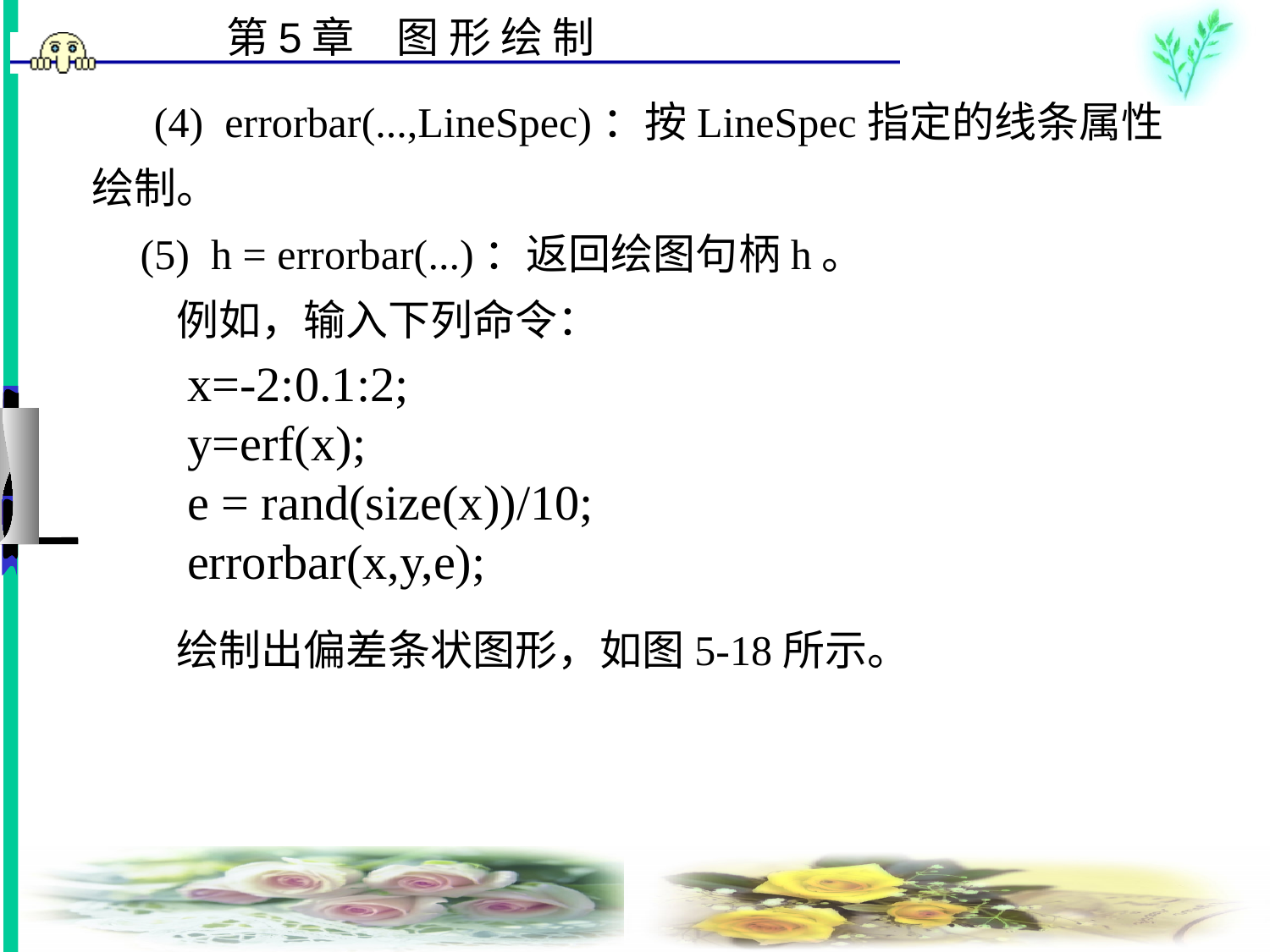

# (4)  errorbar(...,LineSpec)：按LineSpec指定的线条属性绘制。 (5)  h = errorbar(...)：返回绘图句柄h。 　　例如，输入下列命令：　　 　　绘制出偏差条状图形，如图5-18所示。
x=-2:0.1:2;
y=erf(x);
e = rand(size(x))/10;
errorbar(x,y,e);